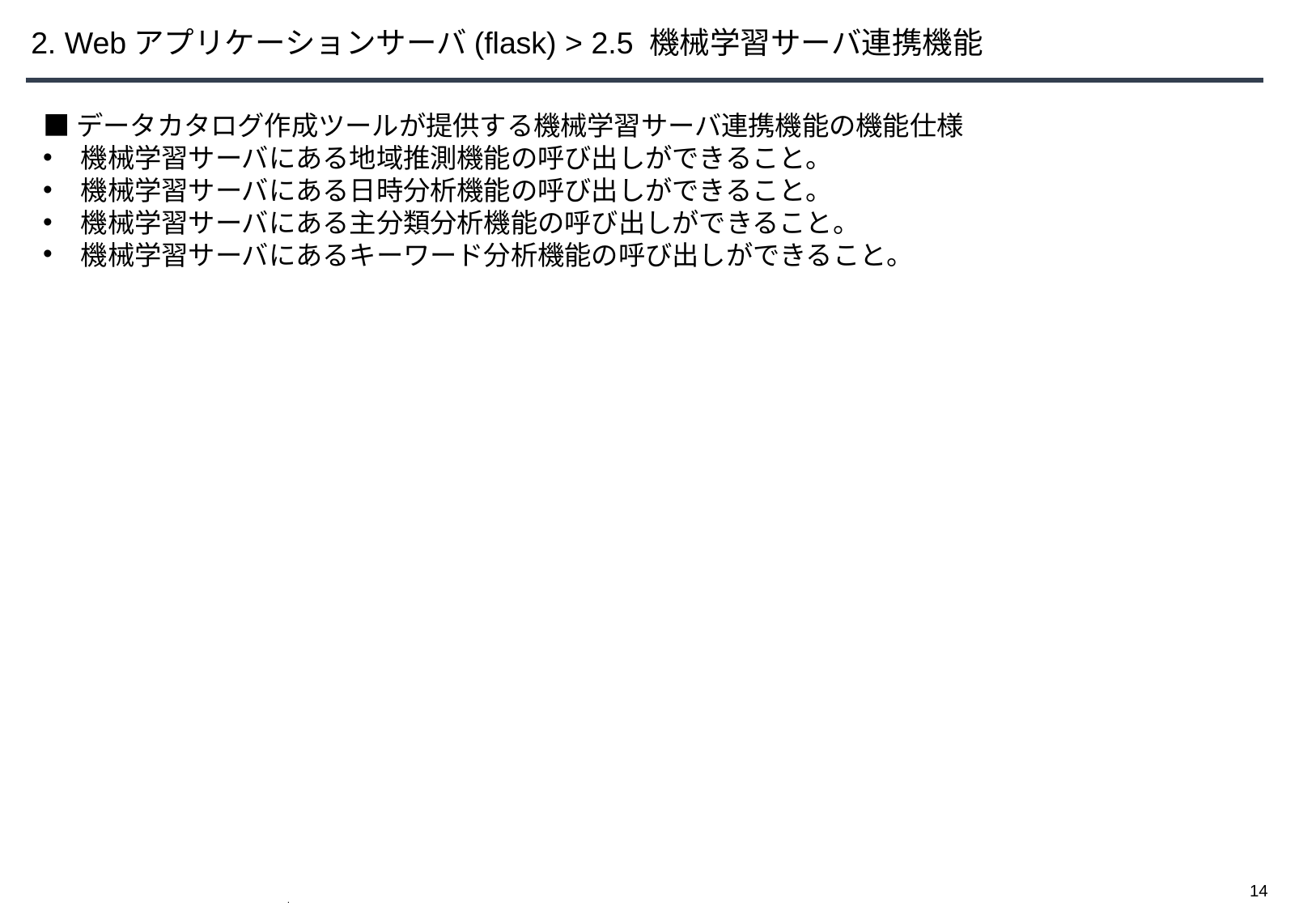

# 2. Webアプリケーションサーバ(flask) > 2.5 機械学習サーバ連携機能
■データカタログ作成ツールが提供する機械学習サーバ連携機能の機能仕様
機械学習サーバにある地域推測機能の呼び出しができること。
機械学習サーバにある日時分析機能の呼び出しができること。
機械学習サーバにある主分類分析機能の呼び出しができること。
機械学習サーバにあるキーワード分析機能の呼び出しができること。